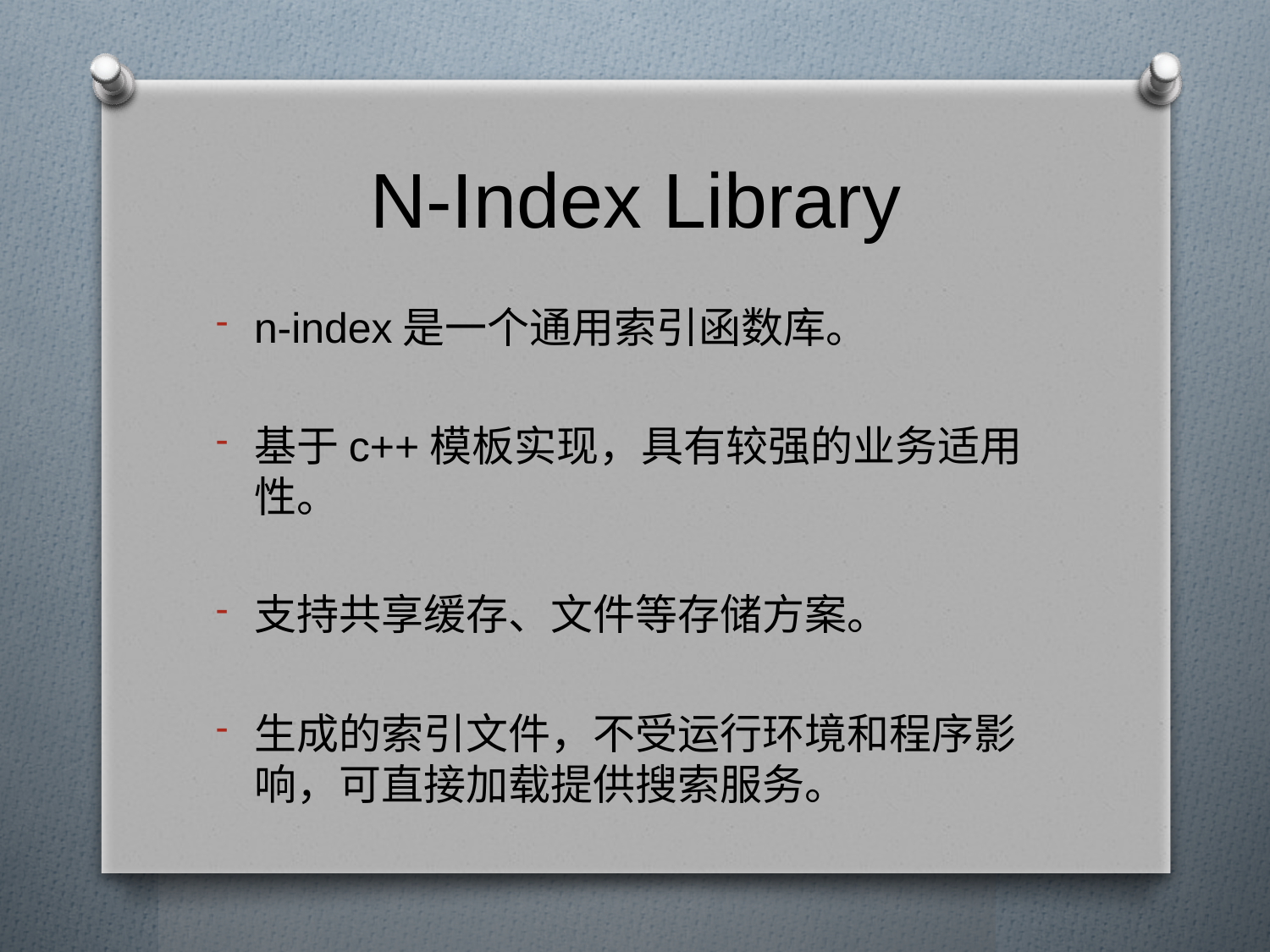

# N-Index Library
n-index是一个通用索引函数库。

基于c++模板实现，具有较强的业务适用性。

支持共享缓存、文件等存储方案。

生成的索引文件，不受运行环境和程序影响，可直接加载提供搜索服务。